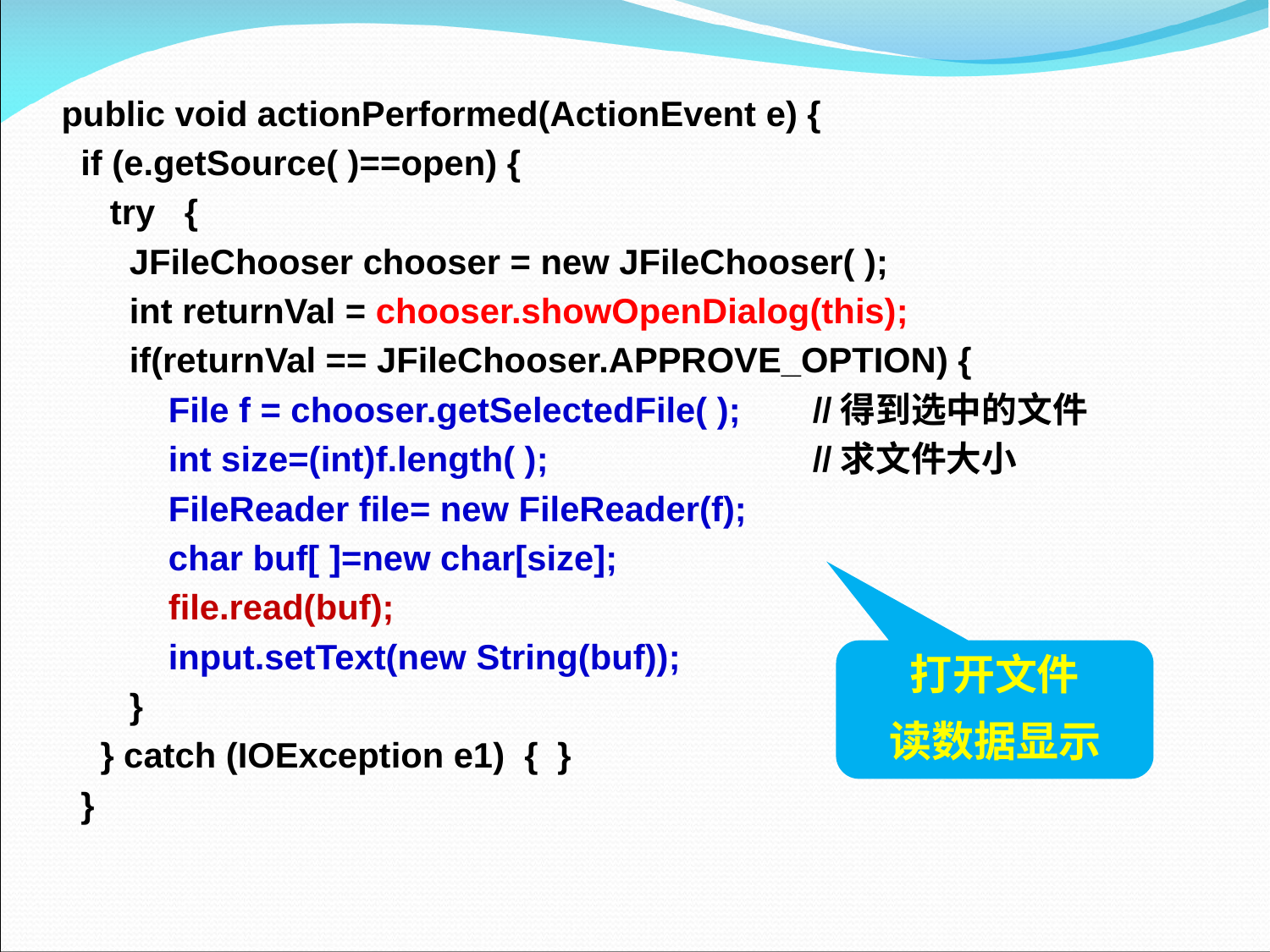

public void actionPerformed(ActionEvent e) {
       if (e.getSource( )==open) {
          try   {
            JFileChooser chooser = new JFileChooser( );
            int returnVal = chooser.showOpenDialog(this);
            if(returnVal == JFileChooser.APPROVE_OPTION) {
                File f = chooser.getSelectedFile( );	//得到选中的文件
                int size=(int)f.length( );       		//求文件大小
                FileReader file= new FileReader(f);
                char buf[ ]=new char[size];
                file.read(buf);
                input.setText(new String(buf));
            }
         } catch (IOException e1)  {  }
       }
打开文件
读数据显示